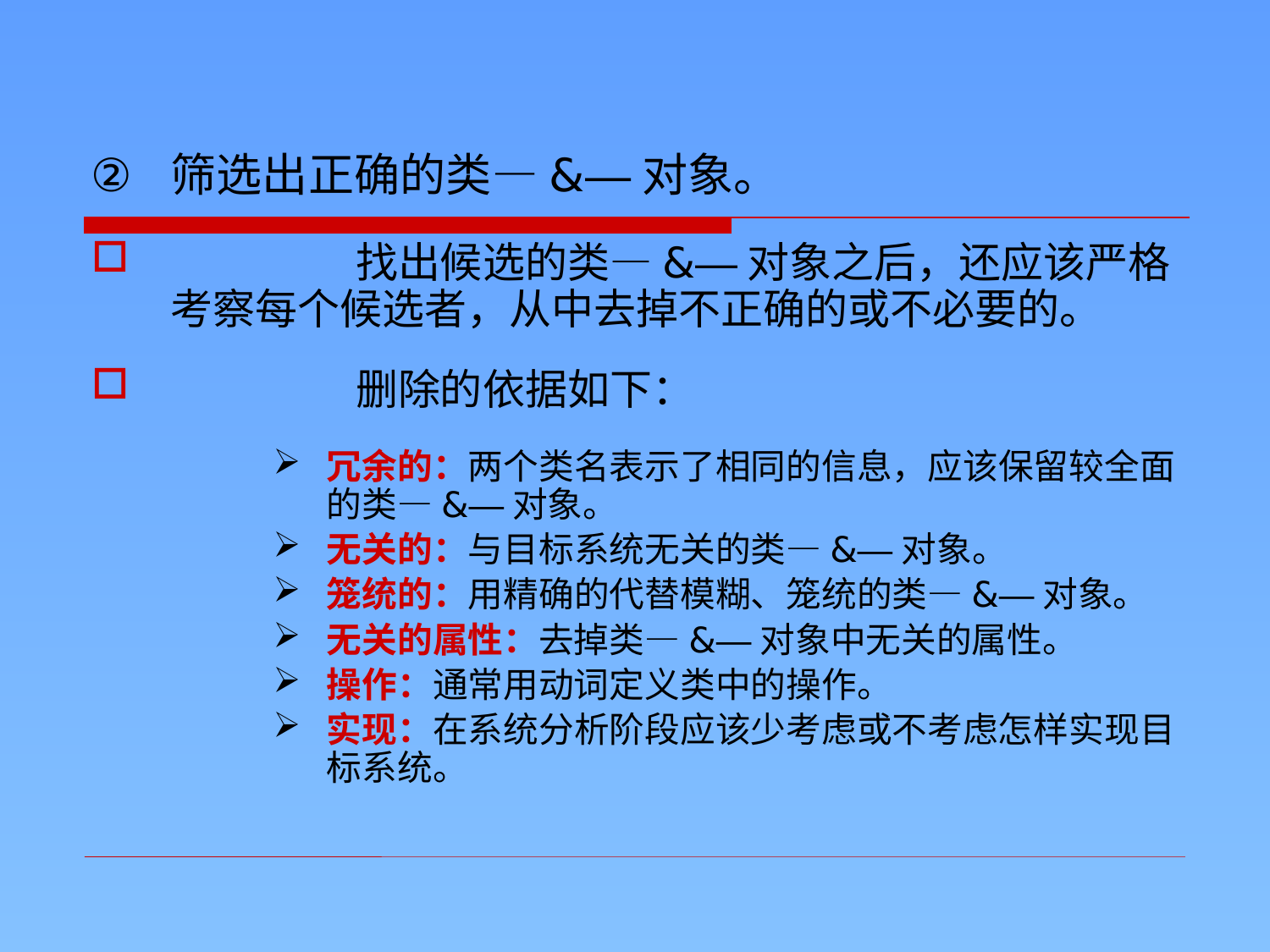

筛选出正确的类—&—对象。

	     找出候选的类—&—对象之后，还应该严格考察每个候选者，从中去掉不正确的或不必要的。

	     删除的依据如下：

冗余的：两个类名表示了相同的信息，应该保留较全面的类—&—对象。
无关的：与目标系统无关的类—&—对象。
笼统的：用精确的代替模糊、笼统的类—&—对象。
无关的属性：去掉类—&—对象中无关的属性。
操作：通常用动词定义类中的操作。
实现：在系统分析阶段应该少考虑或不考虑怎样实现目标系统。